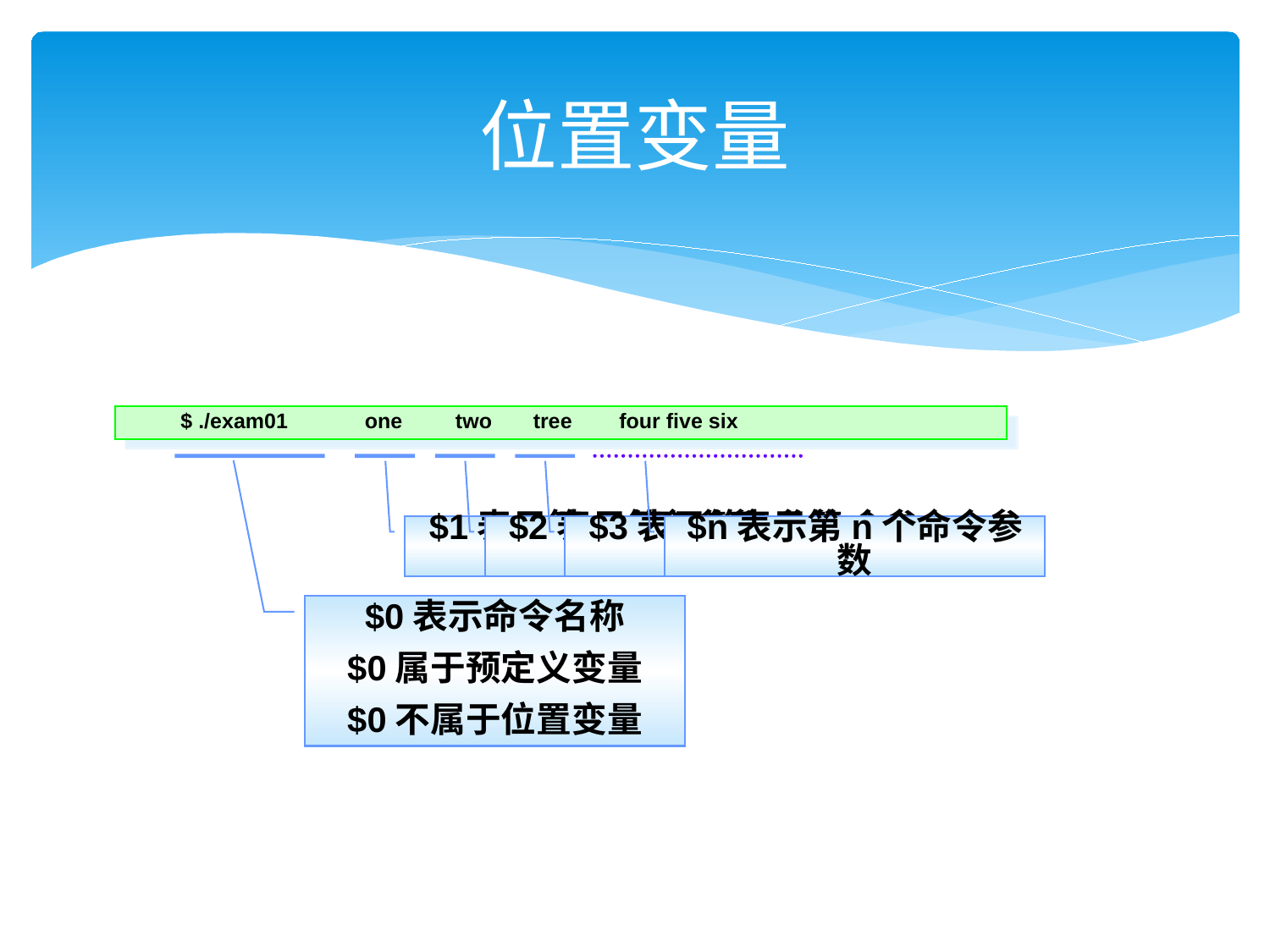

# 位置变量
         $ ./exam01             one         two       tree        four five six

$0表示命令名称
$0属于预定义变量
$0不属于位置变量

$1表示第1个命令参数

$2表示第2个命令参数

$3表示第3个命令参数

$n表示第n个命令参数